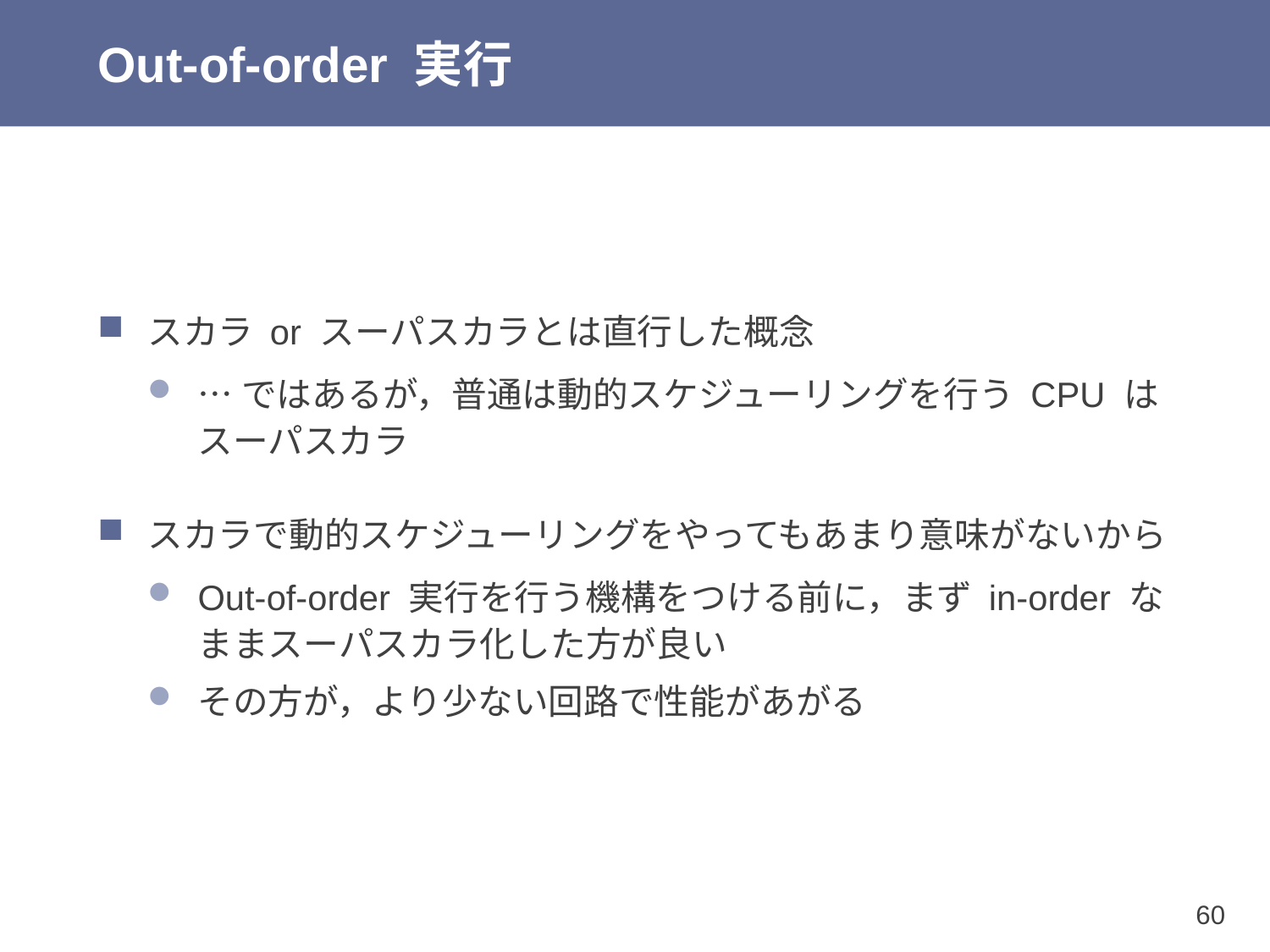

# Out-of-order 実行
スカラ or スーパスカラとは直行した概念
…ではあるが，普通は動的スケジューリングを行う CPU は
スーパスカラ
スカラで動的スケジューリングをやってもあまり意味がないから
Out-of-order 実行を行う機構をつける前に，まず in-order なままスーパスカラ化した方が良い
その方が，より少ない回路で性能があがる